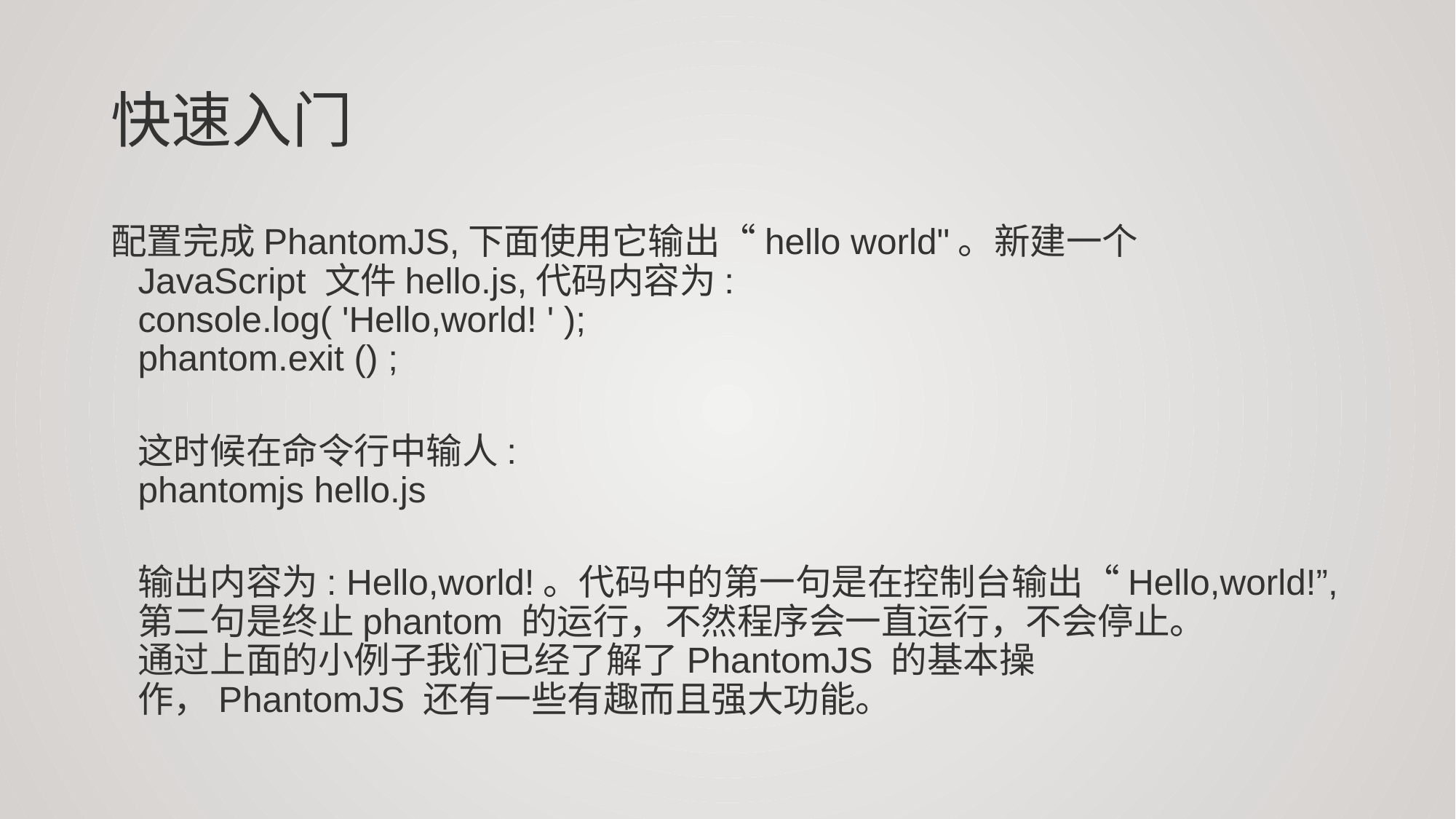

# 快速入门
配置完成PhantomJS,下面使用它输出“hello world"。新建一个JavaScript 文件hello.js,代码内容为:
console.log( 'Hello,world! ' );
phantom.exit () ;
这时候在命令行中输人:
phantomjs hello.js
输出内容为: Hello,world!。代码中的第一句是在控制台输出“Hello,world!”,第二句是终止phantom 的运行，不然程序会一直运行，不会停止。
通过上面的小例子我们已经了解了PhantomJS 的基本操作，PhantomJS 还有一些有趣而且强大功能。